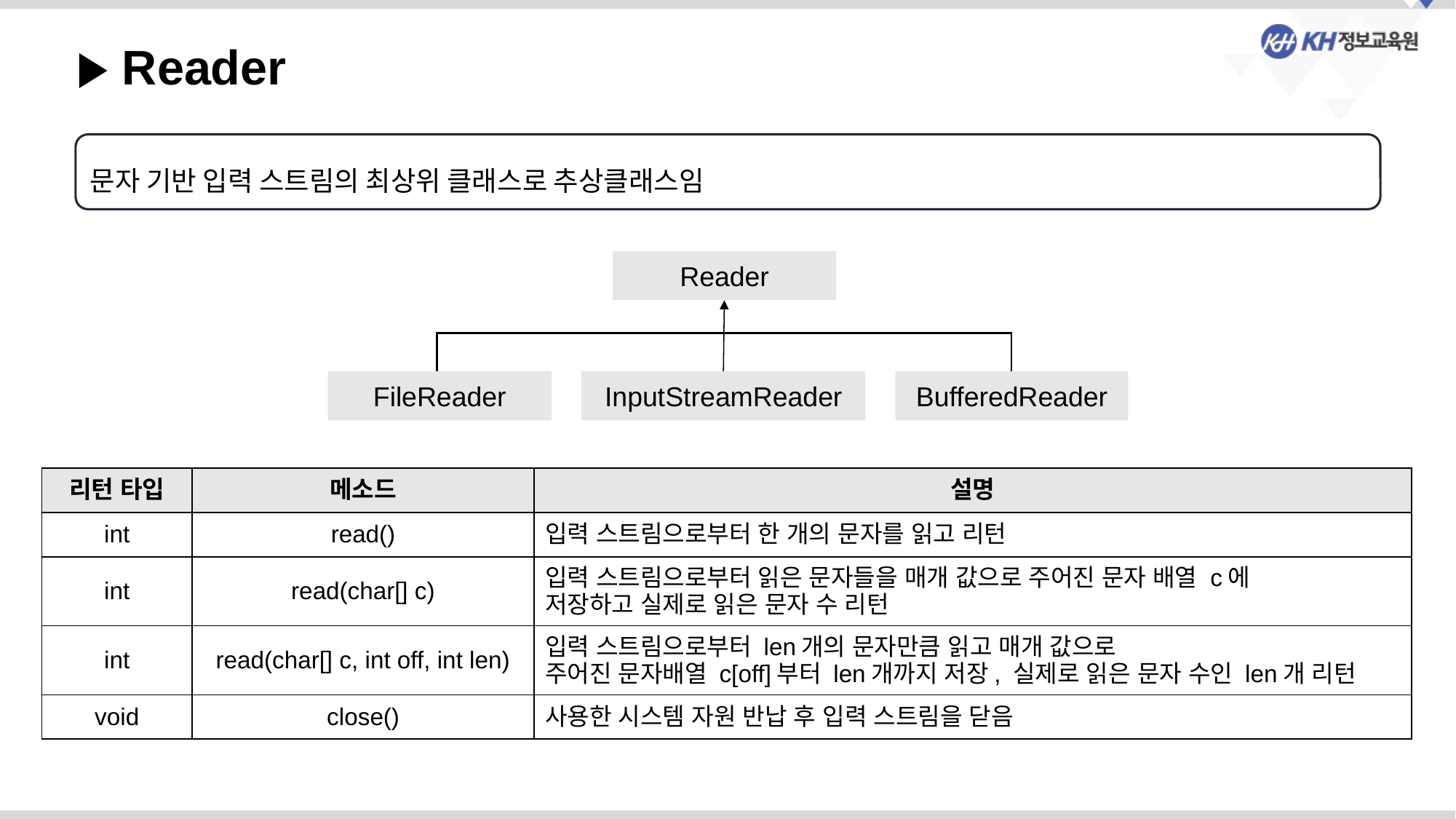

▶ Reader
문자 기반 입력 스트림의 최상위 클래스로 추상클래스임
Reader

FileReader
InputStreamReader
BufferedReader

| 리턴 타입 | 메소드 | 설명 |
| --- | --- | --- |
| int | read() | 입력 스트림으로부터 한 개의 문자를 읽고 리턴 |
| int | read(char[] c) | 입력 스트림으로부터 읽은 문자들을 매개 값으로 주어진 문자 배열 c에 저장하고 실제로 읽은 문자 수 리턴 |
| int | read(char[] c, int off, int len) | 입력 스트림으로부터 len개의 문자만큼 읽고 매개 값으로 주어진 문자배열 c[off]부터 len개까지 저장, 실제로 읽은 문자 수인 len개 리턴 |
| void | close() | 사용한 시스템 자원 반납 후 입력 스트림을 닫음 |